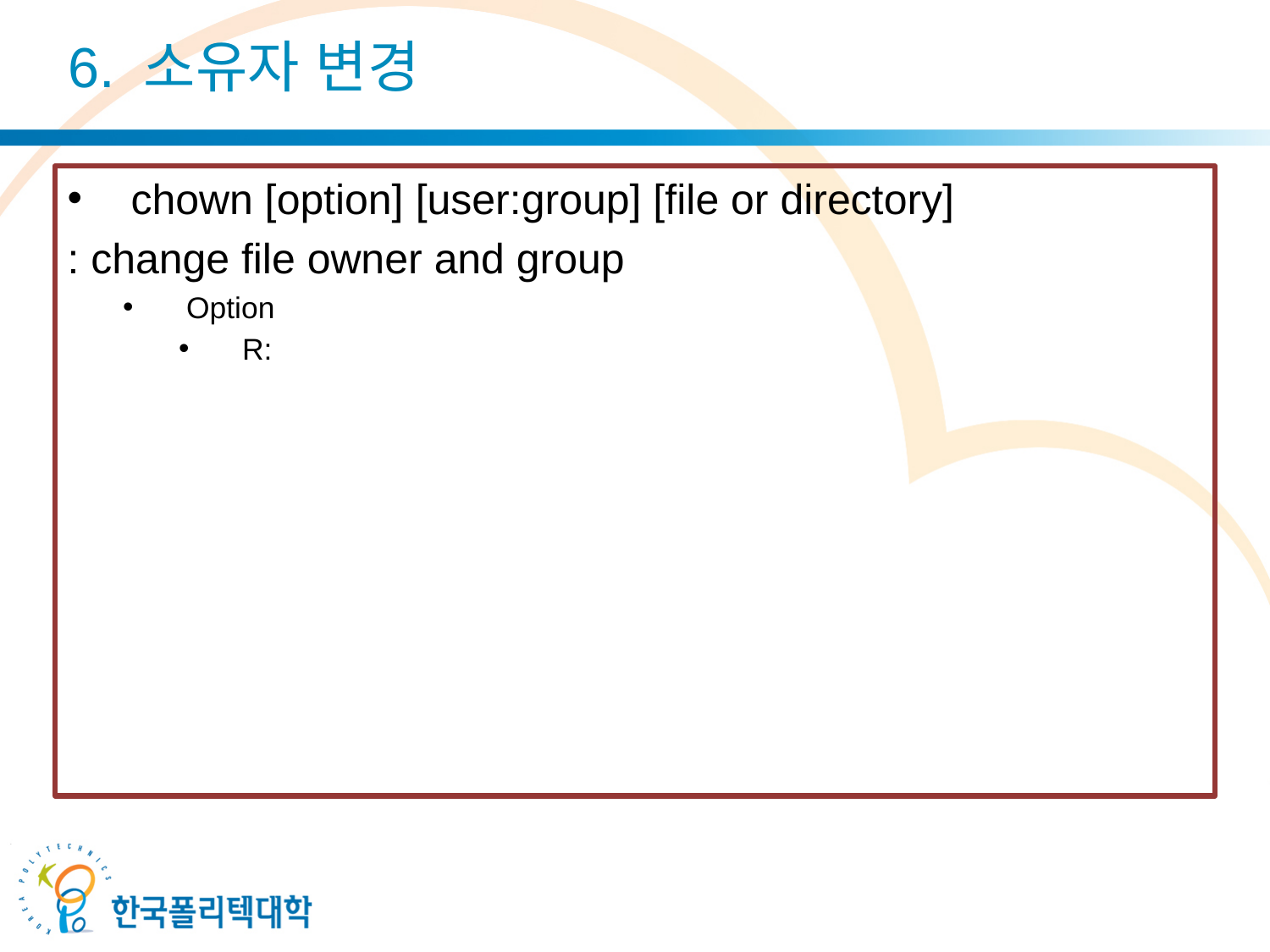

# 6. 소유자 변경
chown [option] [user:group] [file or directory]
: change file owner and group
Option
R: